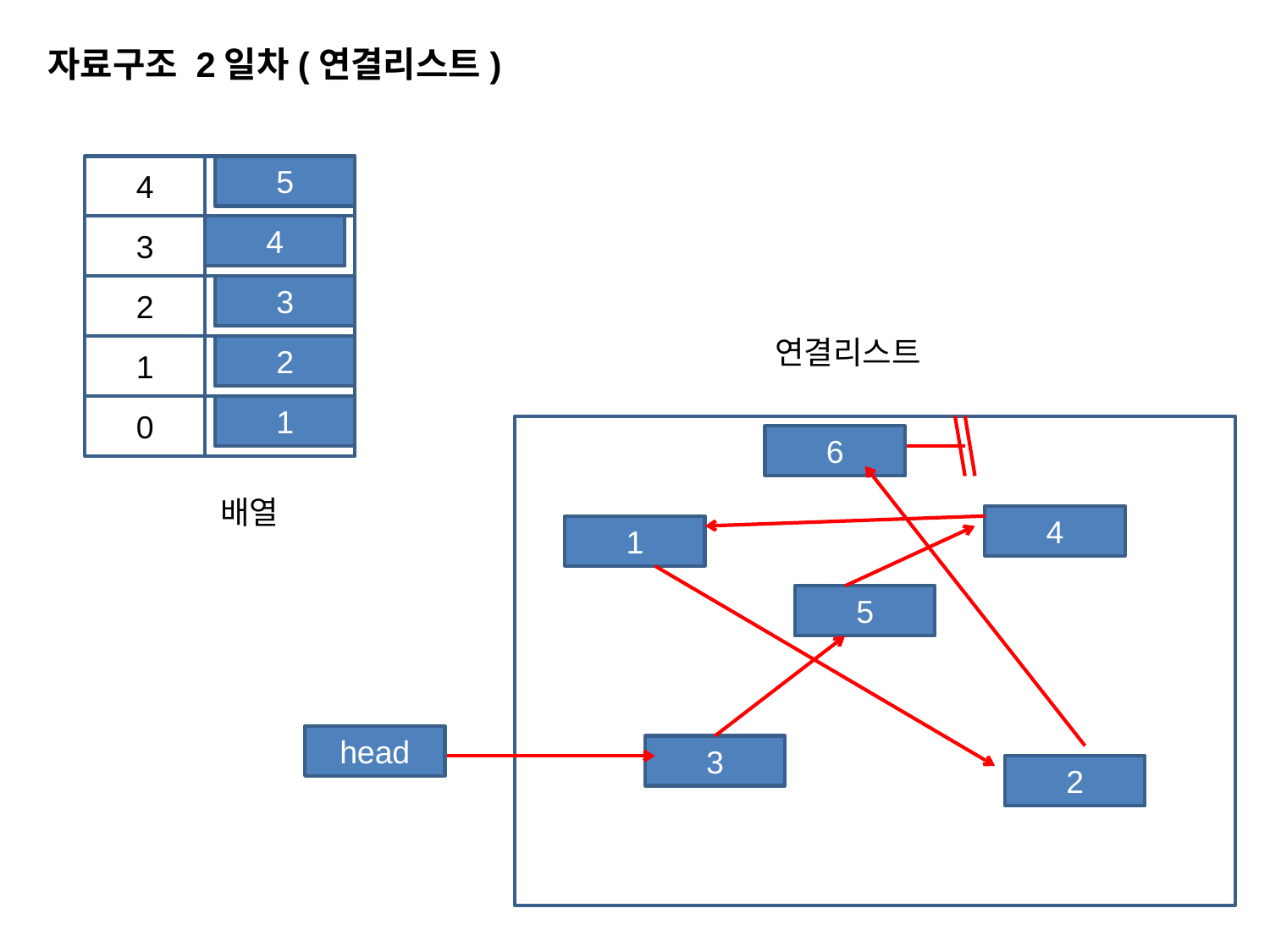

자료구조 2일차(연결리스트)
4

5
3

4
2

3
연결리스트
1

2
0

1

6
배열
4
1
5
head
3
2